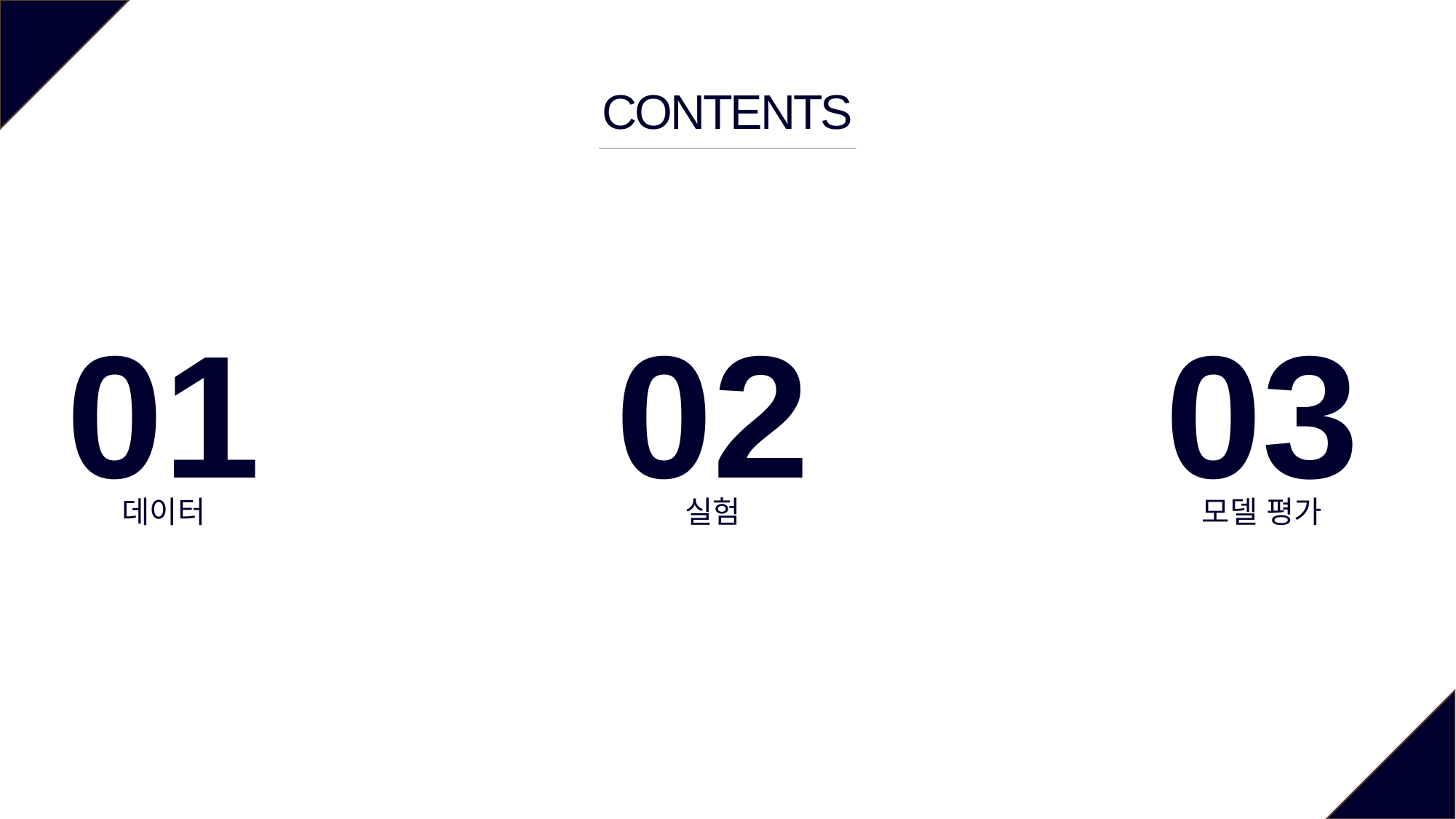

CONTENTS
01
02
03
데이터
실험
모델 평가